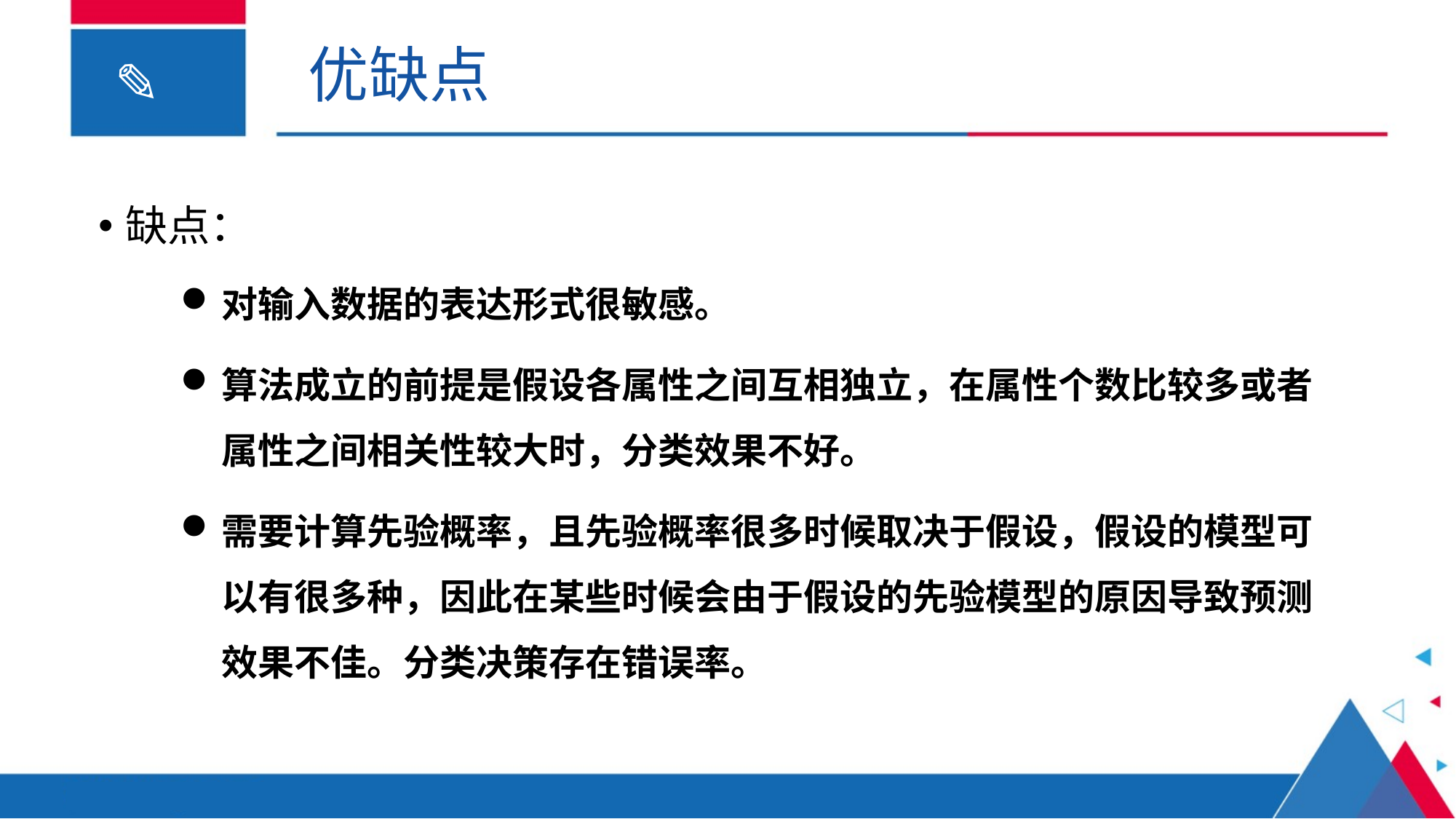

优缺点
缺点：
对输入数据的表达形式很敏感。
算法成立的前提是假设各属性之间互相独立，在属性个数比较多或者属性之间相关性较大时，分类效果不好。
需要计算先验概率，且先验概率很多时候取决于假设，假设的模型可以有很多种，因此在某些时候会由于假设的先验模型的原因导致预测效果不佳。分类决策存在错误率。